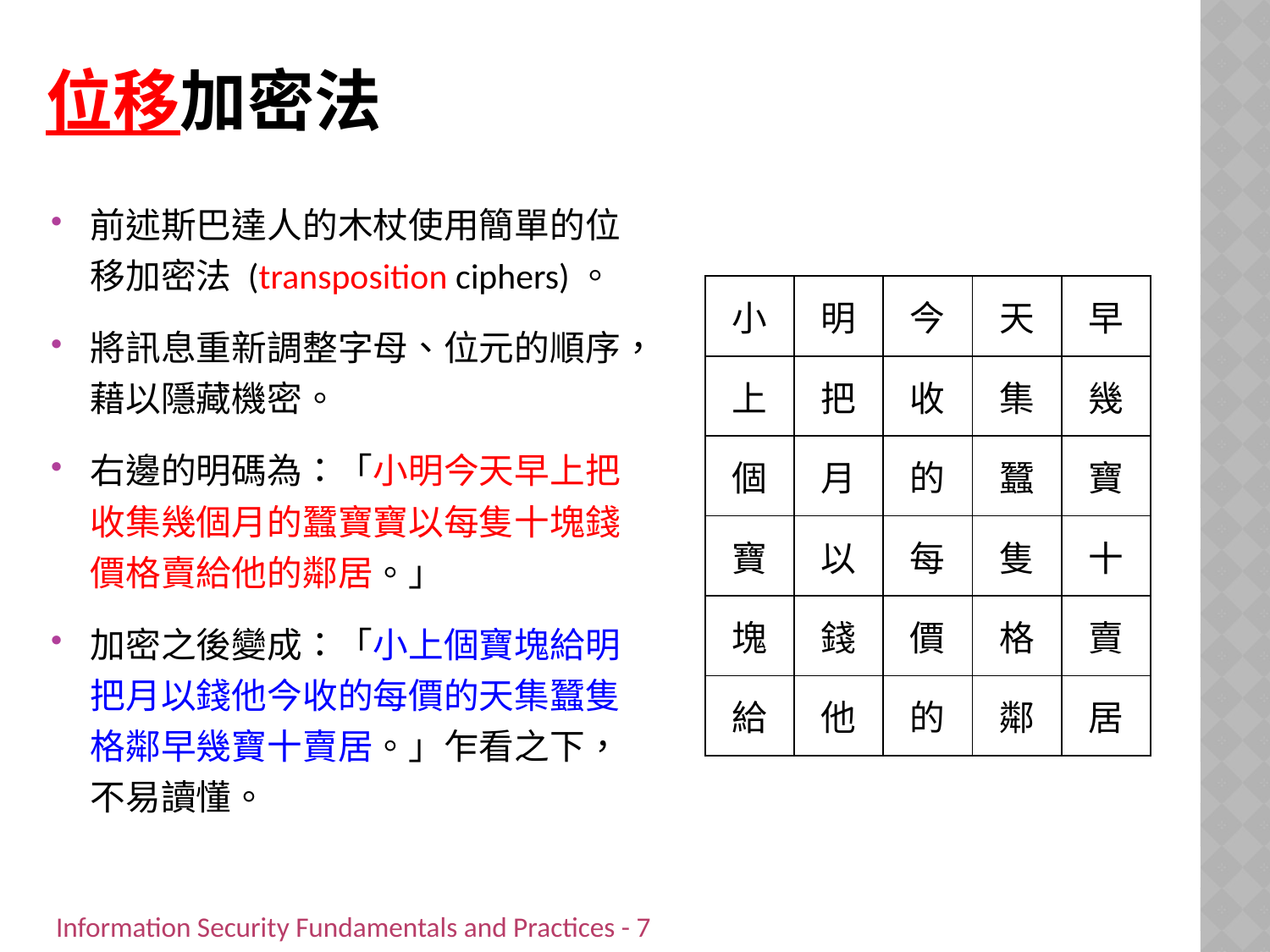

# 位移加密法
前述斯巴達人的木杖使用簡單的位移加密法 (transposition ciphers)。
將訊息重新調整字母、位元的順序，藉以隱藏機密。
右邊的明碼為：「小明今天早上把收集幾個月的蠶寶寶以每隻十塊錢價格賣給他的鄰居。」
加密之後變成：「小上個寶塊給明把月以錢他今收的每價的天集蠶隻格鄰早幾寶十賣居。」乍看之下，不易讀懂。
| 小 | 明 | 今 | 天 | 早 |
| --- | --- | --- | --- | --- |
| 上 | 把 | 收 | 集 | 幾 |
| 個 | 月 | 的 | 蠶 | 寶 |
| 寶 | 以 | 每 | 隻 | 十 |
| 塊 | 錢 | 價 | 格 | 賣 |
| 給 | 他 | 的 | 鄰 | 居 |